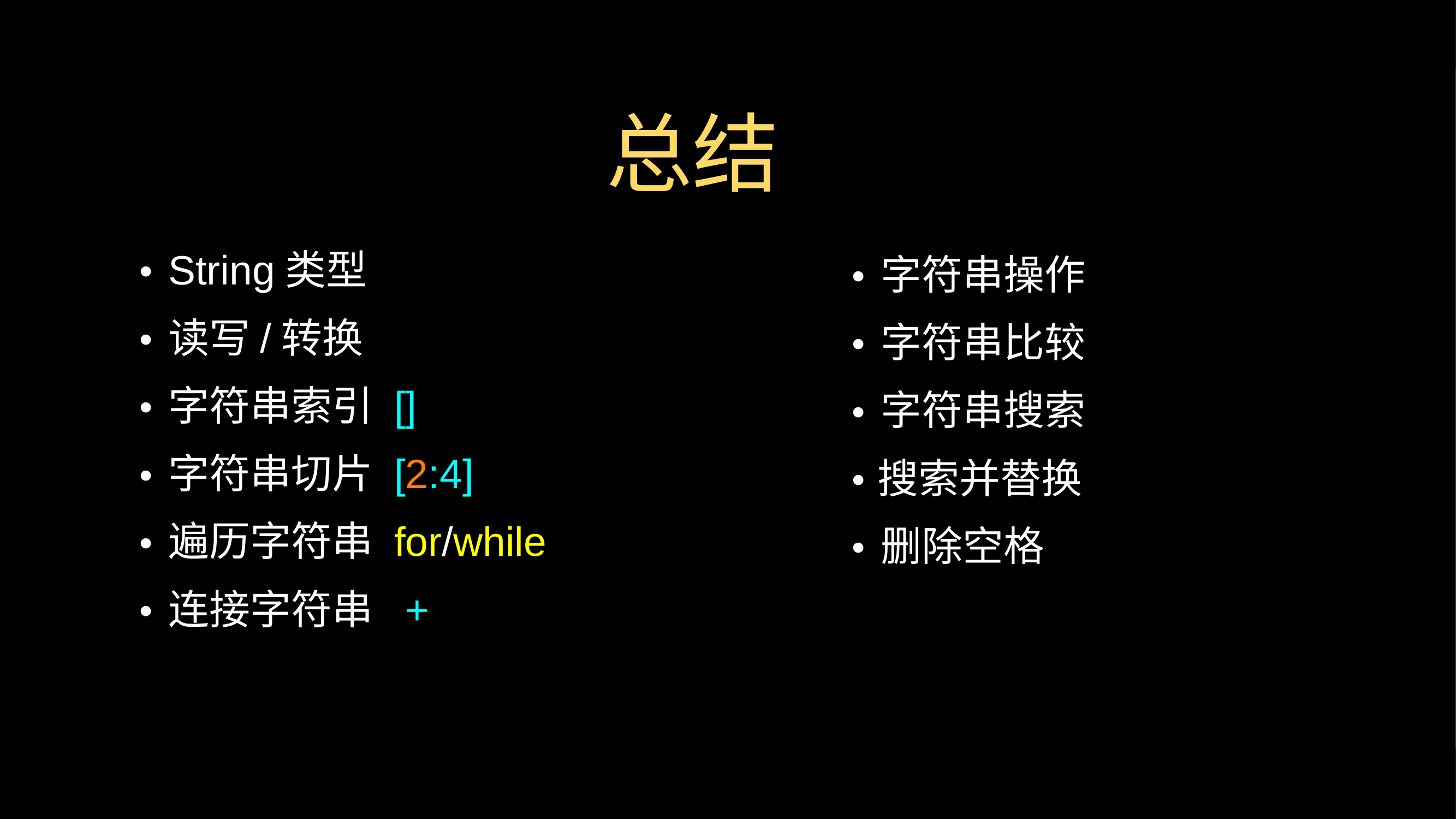

# 总结
String类型
读写/转换
字符串索引 []
字符串切片 [2:4]
遍历字符串 for/while
连接字符串  +
字符串操作
字符串比较
字符串搜索
搜索并替换
删除空格